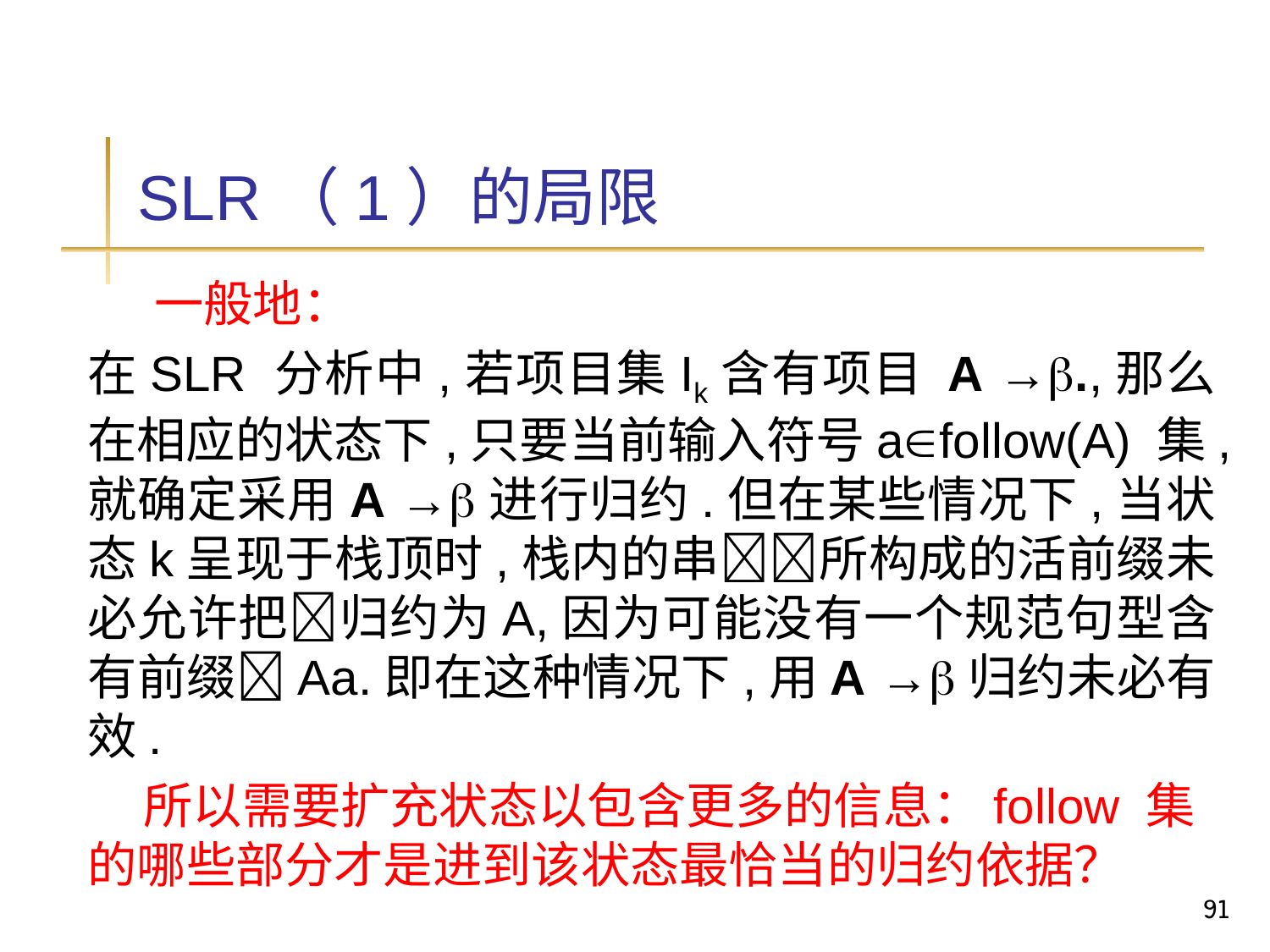

# SLR（1）的局限
     一般地：
在SLR 分析中,若项目集Ik含有项目 A →β.,那么在相应的状态下,只要当前输入符号a∈follow(A) 集,就确定采用A →β进行归约.但在某些情况下,当状态k呈现于栈顶时,栈内的串γβ所构成的活前缀未必允许把β归约为A,因为可能没有一个规范句型含有前缀γAa.即在这种情况下,用A →β归约未必有效.
    所以需要扩充状态以包含更多的信息：follow 集的哪些部分才是进到该状态最恰当的归约依据？
91